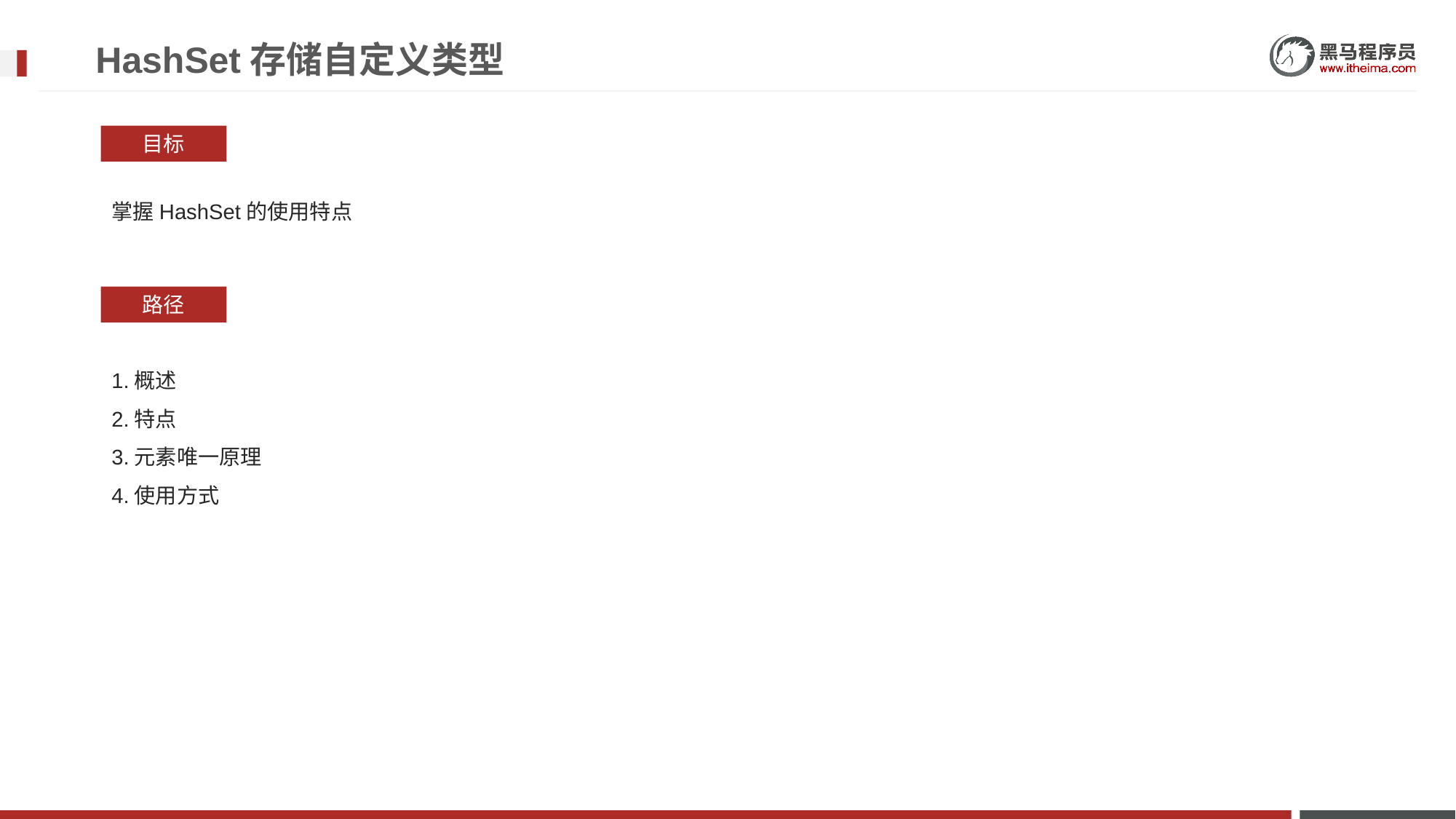

# HashSet存储自定义类型
目标
掌握HashSet的使用特点
路径
1.概述
2.特点
3.元素唯一原理
4.使用方式